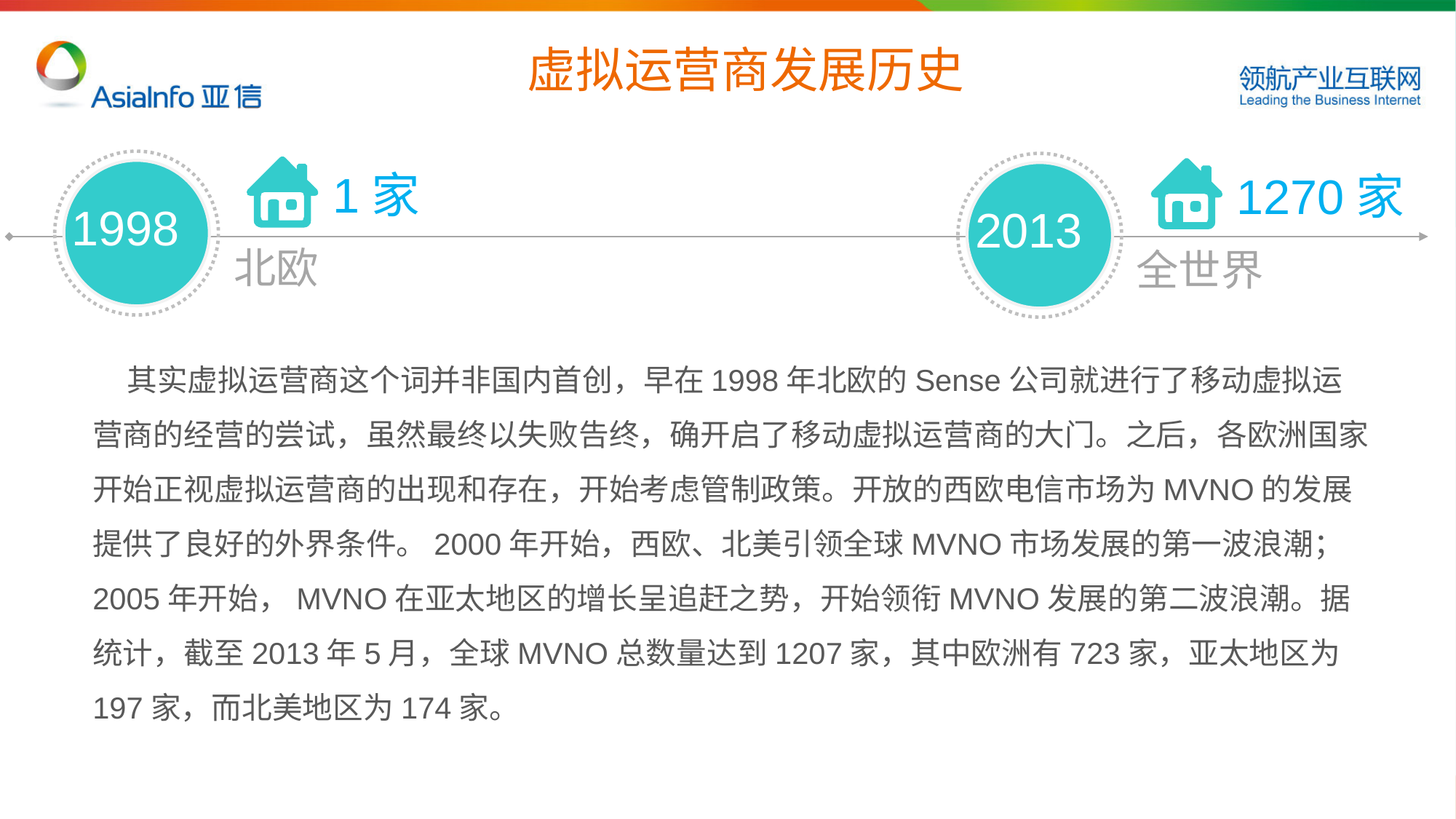

虚拟运营商发展历史

1家
1270家
1998
2013
北欧
全世界
    其实虚拟运营商这个词并非国内首创，早在1998年北欧的Sense公司就进行了移动虚拟运营商的经营的尝试，虽然最终以失败告终，确开启了移动虚拟运营商的大门。之后，各欧洲国家开始正视虚拟运营商的出现和存在，开始考虑管制政策。开放的西欧电信市场为MVNO的发展提供了良好的外界条件。2000年开始，西欧、北美引领全球MVNO市场发展的第一波浪潮；2005年开始，MVNO在亚太地区的增长呈追赶之势，开始领衔MVNO发展的第二波浪潮。据统计，截至2013年5月，全球MVNO总数量达到1207家，其中欧洲有723家，亚太地区为197家，而北美地区为174家。